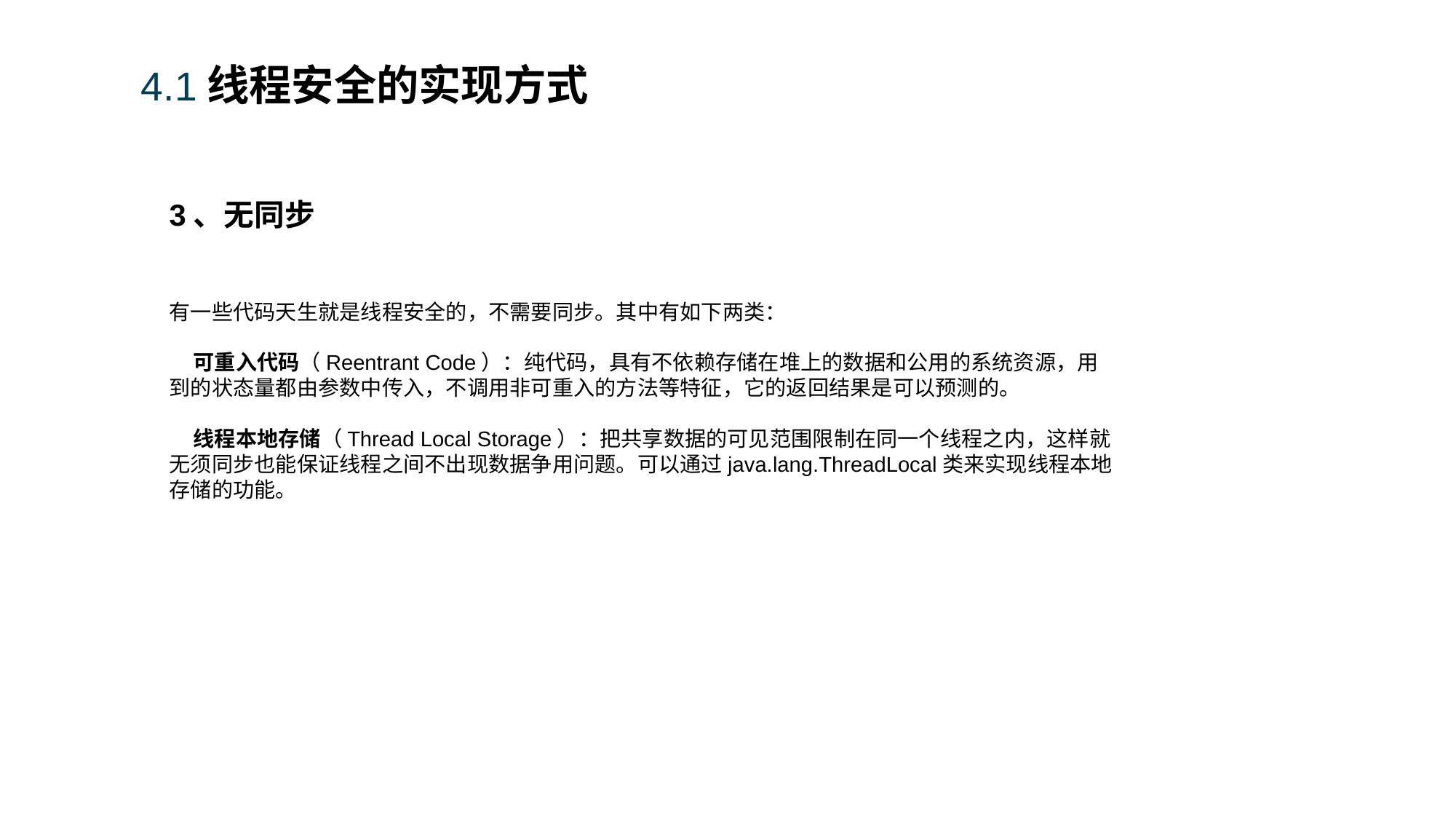

4.1线程安全的实现方式
3、无同步
有一些代码天生就是线程安全的，不需要同步。其中有如下两类：

    可重入代码（Reentrant Code）：纯代码，具有不依赖存储在堆上的数据和公用的系统资源，用到的状态量都由参数中传入，不调用非可重入的方法等特征，它的返回结果是可以预测的。

    线程本地存储（Thread Local Storage）：把共享数据的可见范围限制在同一个线程之内，这样就无须同步也能保证线程之间不出现数据争用问题。可以通过java.lang.ThreadLocal类来实现线程本地存储的功能。